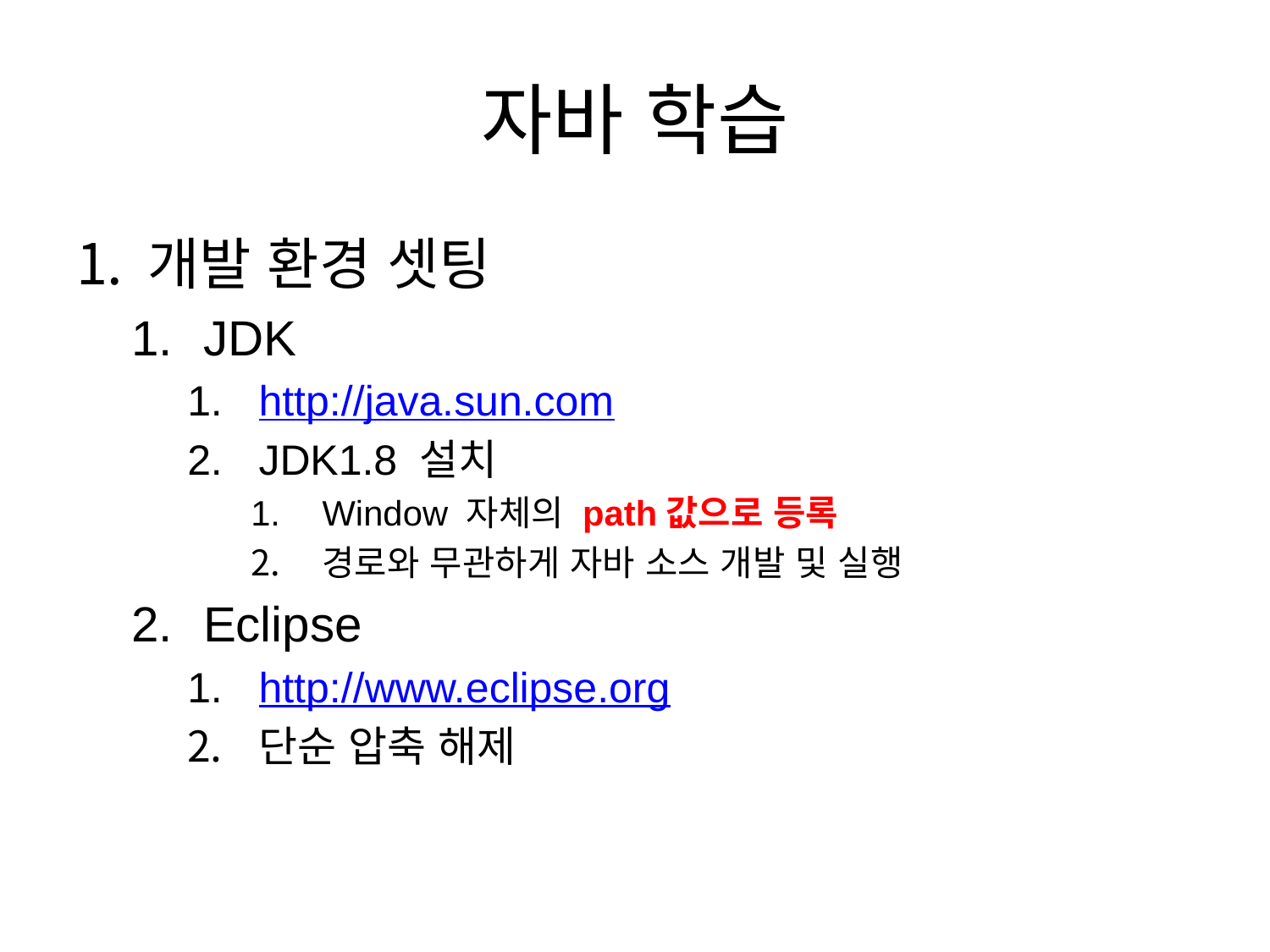

# 자바 학습
개발 환경 셋팅
JDK
http://java.sun.com
JDK1.8 설치
Window 자체의 path값으로 등록
경로와 무관하게 자바 소스 개발 및 실행
Eclipse
http://www.eclipse.org
단순 압축 해제